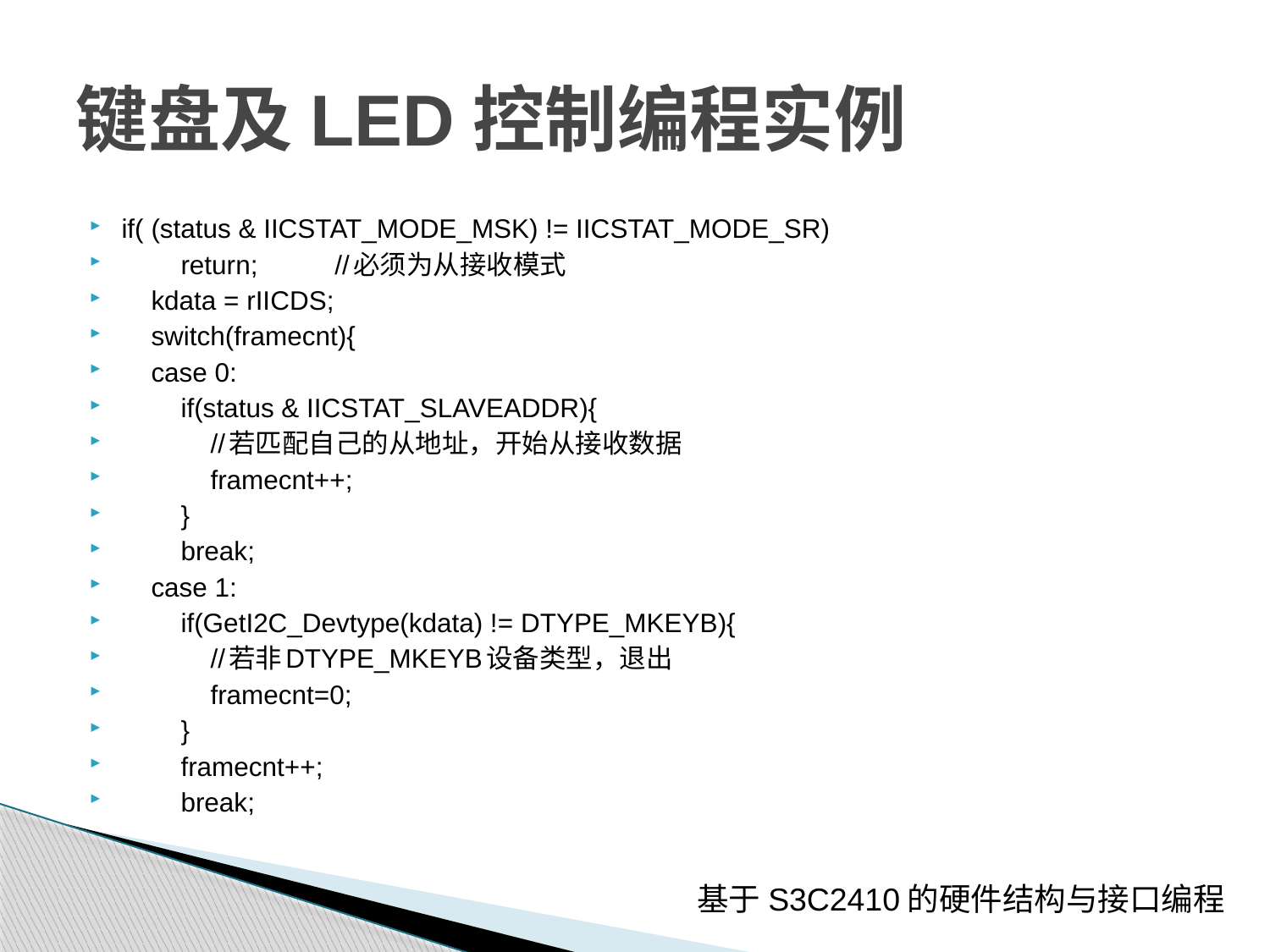

# 键盘及LED控制编程实例
if( (status & IICSTAT_MODE_MSK) != IICSTAT_MODE_SR)
        return;          		//必须为从接收模式
    kdata = rIICDS;
    switch(framecnt){
    case 0:
        if(status & IICSTAT_SLAVEADDR){
            //若匹配自己的从地址，开始从接收数据
            framecnt++;
        }
        break;
    case 1:
        if(GetI2C_Devtype(kdata) != DTYPE_MKEYB){
            //若非DTYPE_MKEYB设备类型，退出
            framecnt=0;
        }
        framecnt++;
        break;

基于S3C2410的硬件结构与接口编程